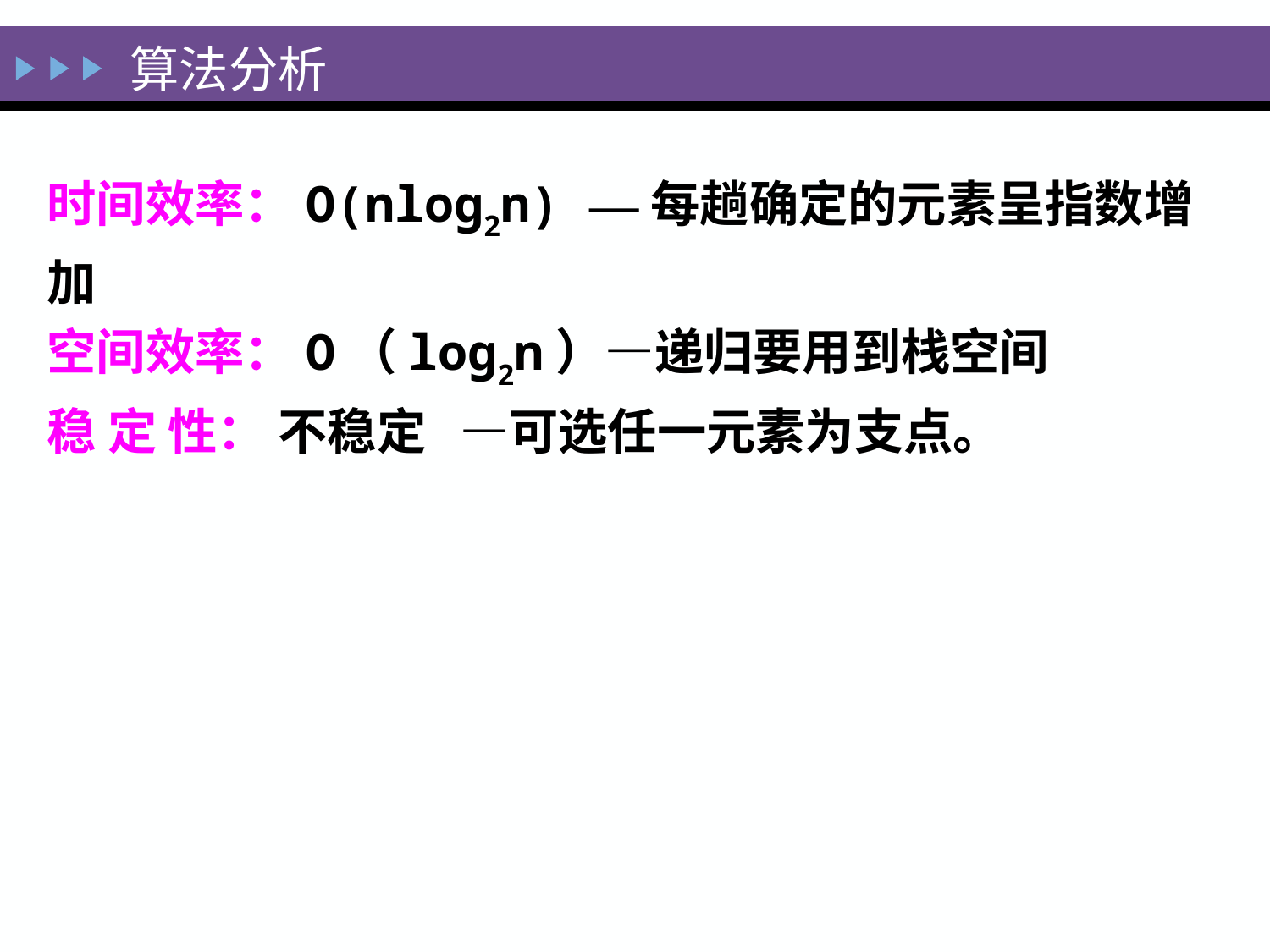

# 算法分析
时间效率：O(nlog2n) —每趟确定的元素呈指数增加
空间效率：O（log2n）—递归要用到栈空间
稳 定 性： 不稳定   —可选任一元素为支点。